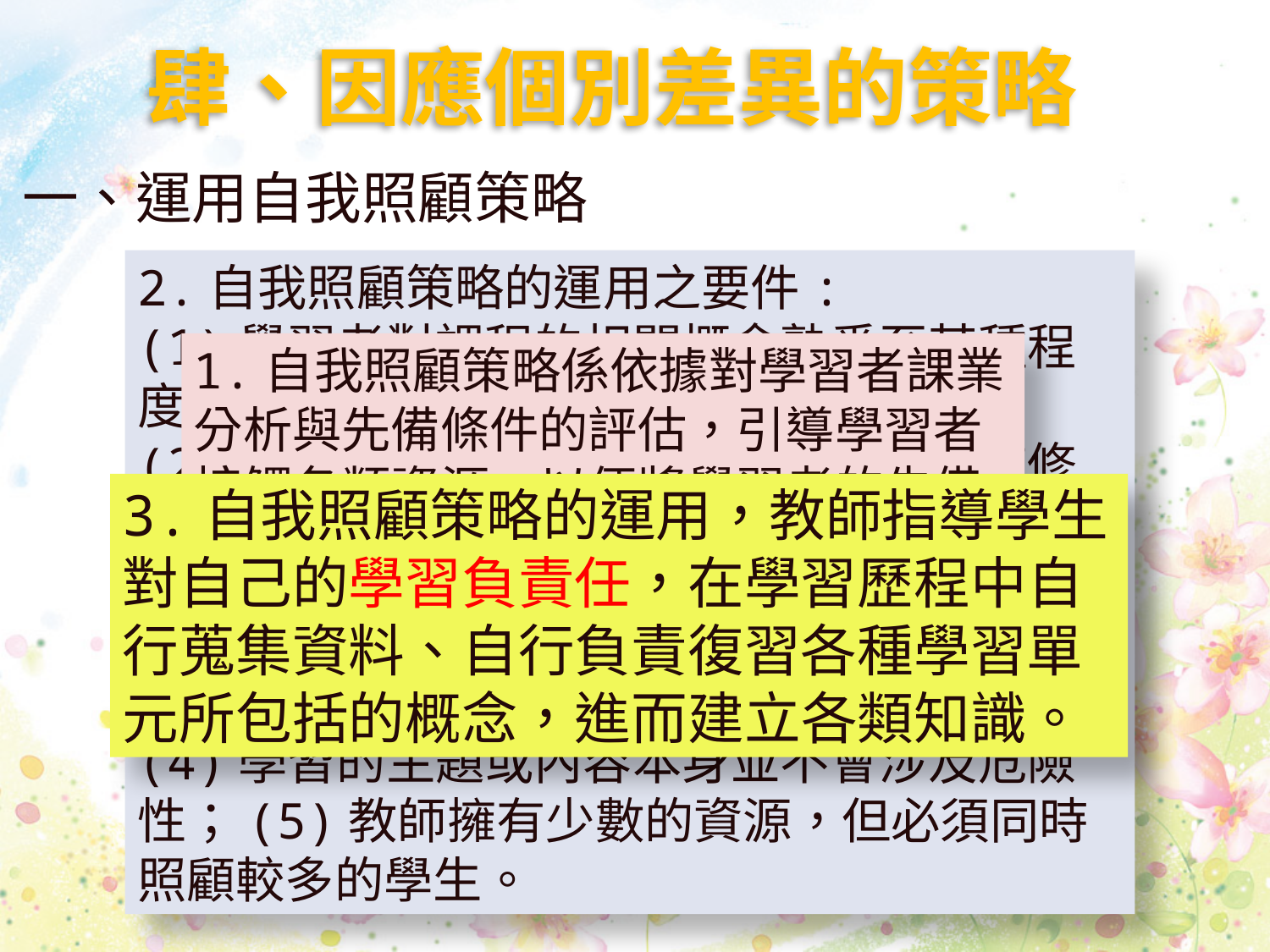

# 肆、因應個別差異的策略
一、運用自我照顧策略
2.自我照顧策略的運用之要件:
(1)學習者對課程的相關概念熟悉至某種程度且學習上的迷失概念不多；
(2)學習者知道如何進行學習，同時知道修正自己的迷失概念
(3)學習的主題單純，而且可以獲得權威的資源，學習者擁有各種機會奠定必要的基礎學習，並且不會感到困難；
(4)學習的主題或內容本身並不會涉及危險性；(5)教師擁有少數的資源，但必須同時照顧較多的學生。
1.自我照顧策略係依據對學習者課業分析與先備條件的評估，引導學習者接觸各類資源，以便將學習者的先備條件提升至適當的程度。
3.自我照顧策略的運用，教師指導學生對自己的學習負責任，在學習歷程中自行蒐集資料、自行負責復習各種學習單元所包括的概念，進而建立各類知識。